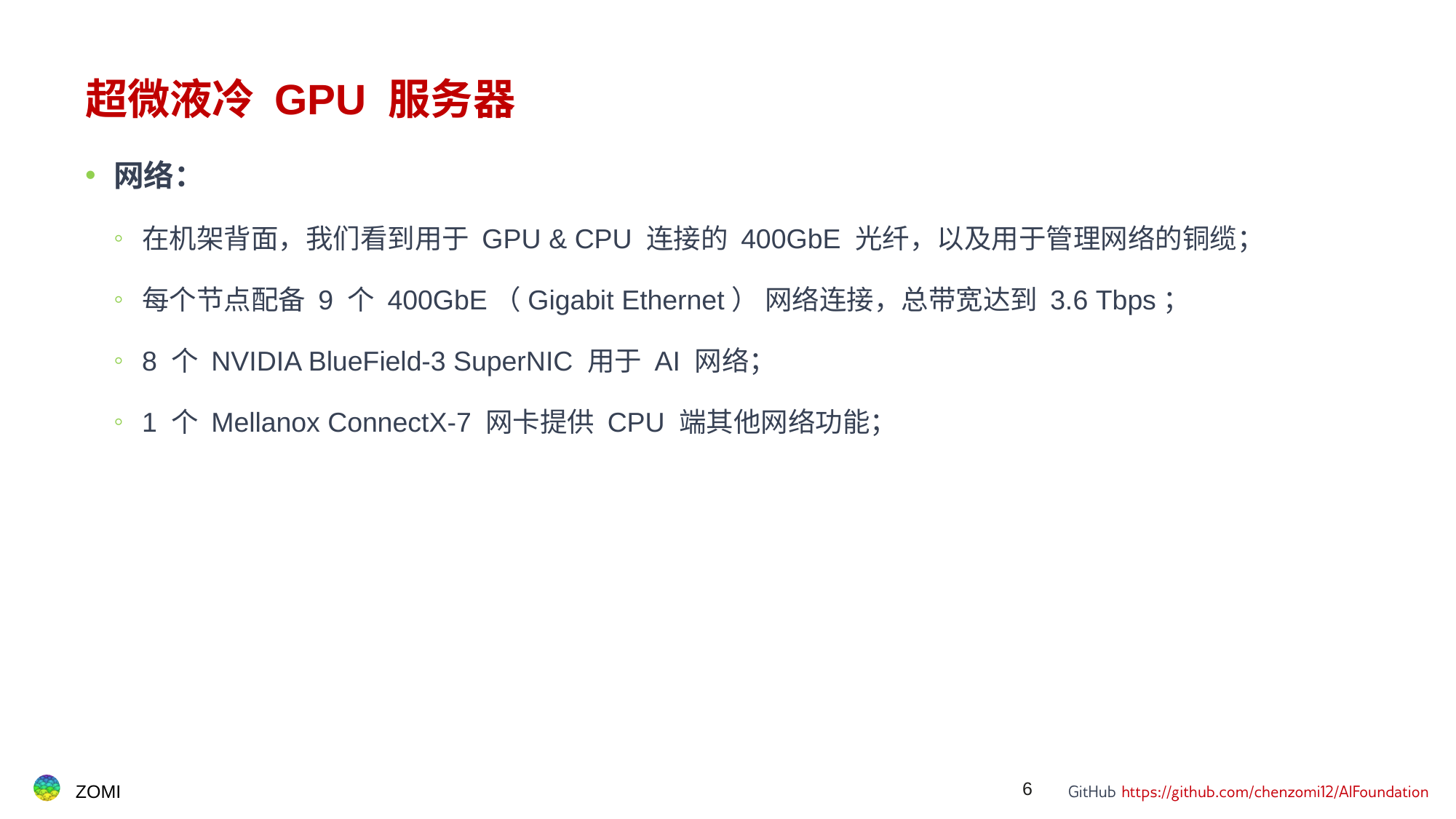

# 超微液冷 GPU 服务器
网络：
在机架背面，我们看到用于 GPU & CPU 连接的 400GbE 光纤，以及用于管理网络的铜缆；
每个节点配备 9 个 400GbE（Gigabit Ethernet） 网络连接，总带宽达到 3.6 Tbps；
8 个 NVIDIA BlueField-3 SuperNIC 用于 AI 网络；
1 个 Mellanox ConnectX-7 网卡提供 CPU 端其他网络功能；